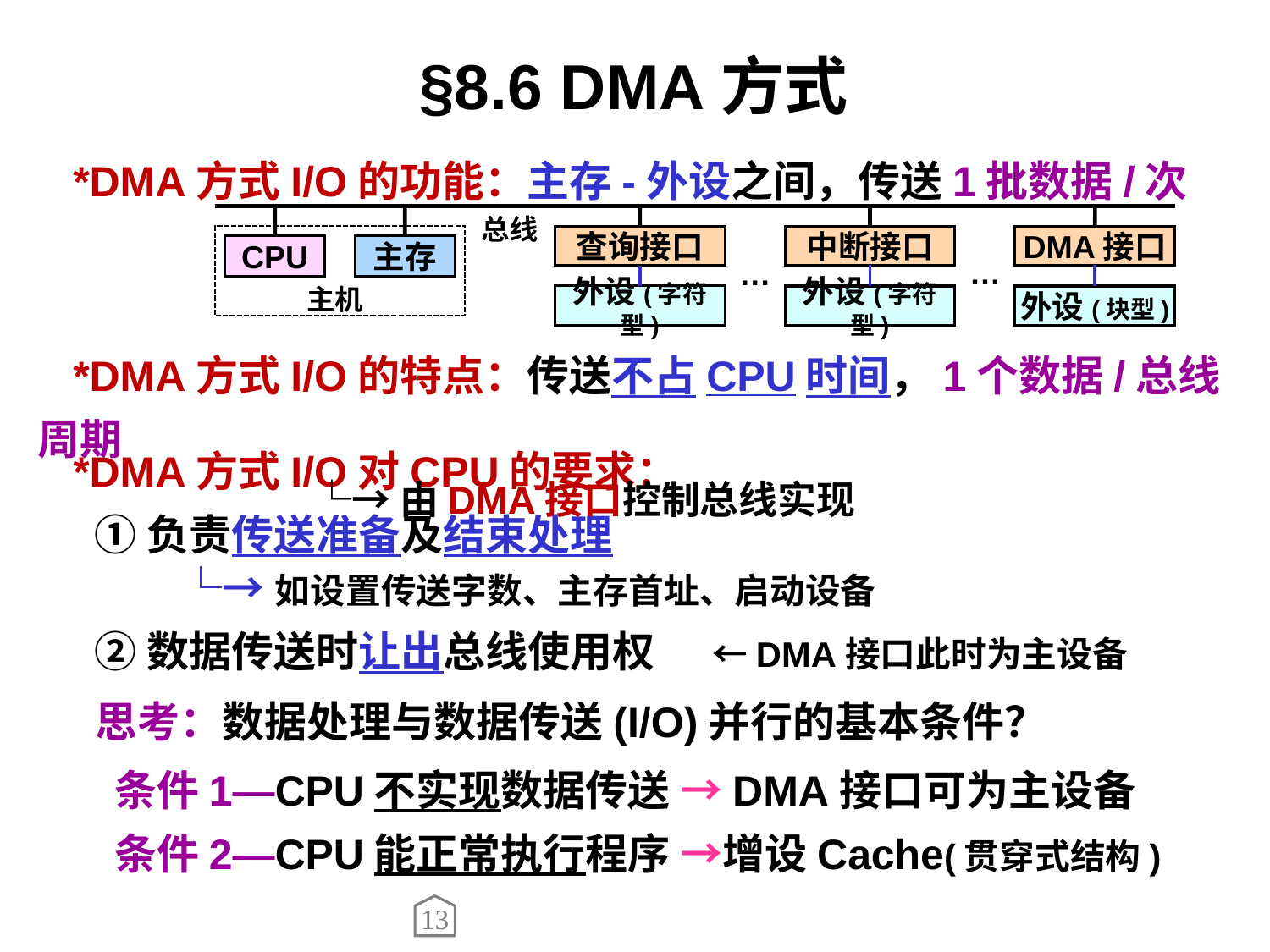

§8.6 DMA方式
   *DMA方式I/O的功能：主存-外设之间，传送1批数据/次
总线

中断接口
DMA接口
查询接口
CPU
主存
…
…
主机
外设(字符型)
外设(字符型)
外设(块型)
   *DMA方式I/O的特点：传送不占CPU时间，1个数据/总线周期
                               └→由DMA接口控制总线实现
   *DMA方式I/O对CPU的要求：
      ①负责传送准备及结束处理
               └→如设置传送字数、主存首址、启动设备
      ②数据传送时让出总线使用权      ←DMA接口此时为主设备
     思考：数据处理与数据传送(I/O)并行的基本条件？
       条件1—CPU不实现数据传送 →DMA接口可为主设备
       条件2—CPU能正常执行程序 →增设Cache(贯穿式结构)
13
51